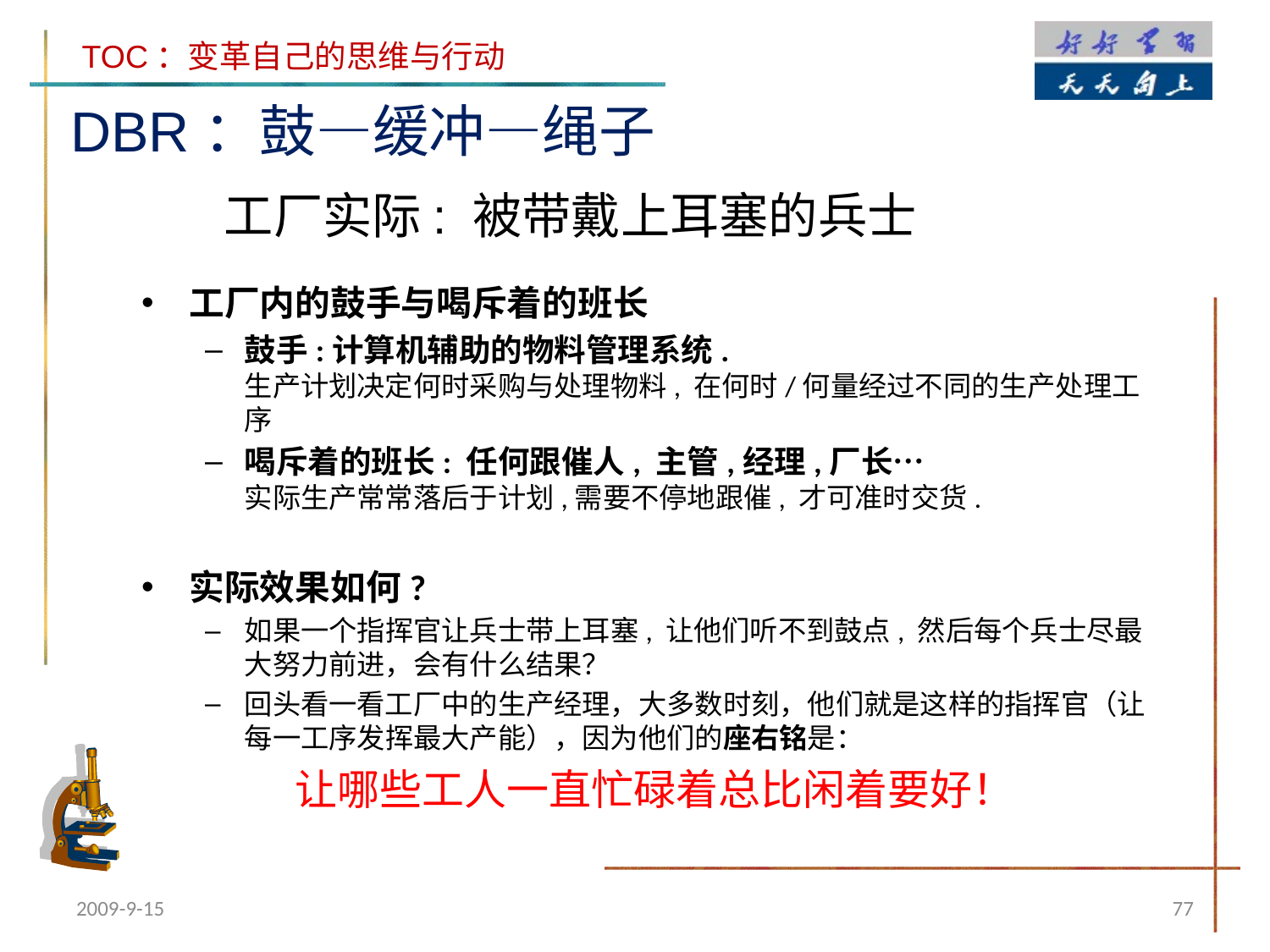

DBR：鼓—缓冲—绳子
工厂实际: 被带戴上耳塞的兵士
工厂内的鼓手与喝斥着的班长
鼓手:计算机辅助的物料管理系统.
生产计划决定何时采购与处理物料, 在何时/何量经过不同的生产处理工序
喝斥着的班长: 任何跟催人, 主管,经理,厂长…
实际生产常常落后于计划,需要不停地跟催, 才可准时交货.

实际效果如何?
如果一个指挥官让兵士带上耳塞, 让他们听不到鼓点, 然后每个兵士尽最大努力前进，会有什么结果？
回头看一看工厂中的生产经理，大多数时刻，他们就是这样的指挥官（让每一工序发挥最大产能），因为他们的座右铭是：
让哪些工人一直忙碌着总比闲着要好！
2009-9-15
77